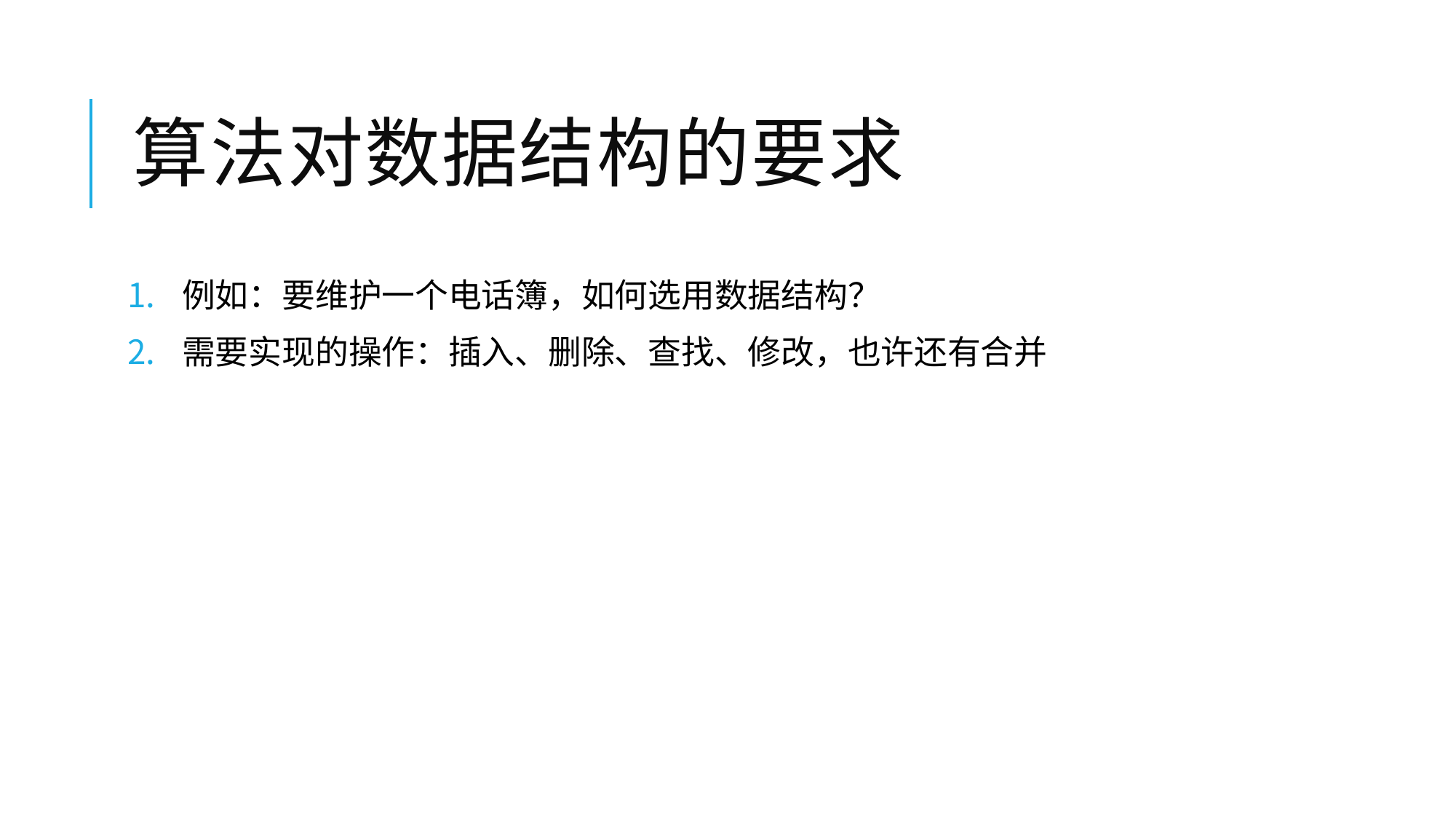

# 算法对数据结构的要求
例如：要维护一个电话簿，如何选用数据结构？
需要实现的操作：插入、删除、查找、修改，也许还有合并